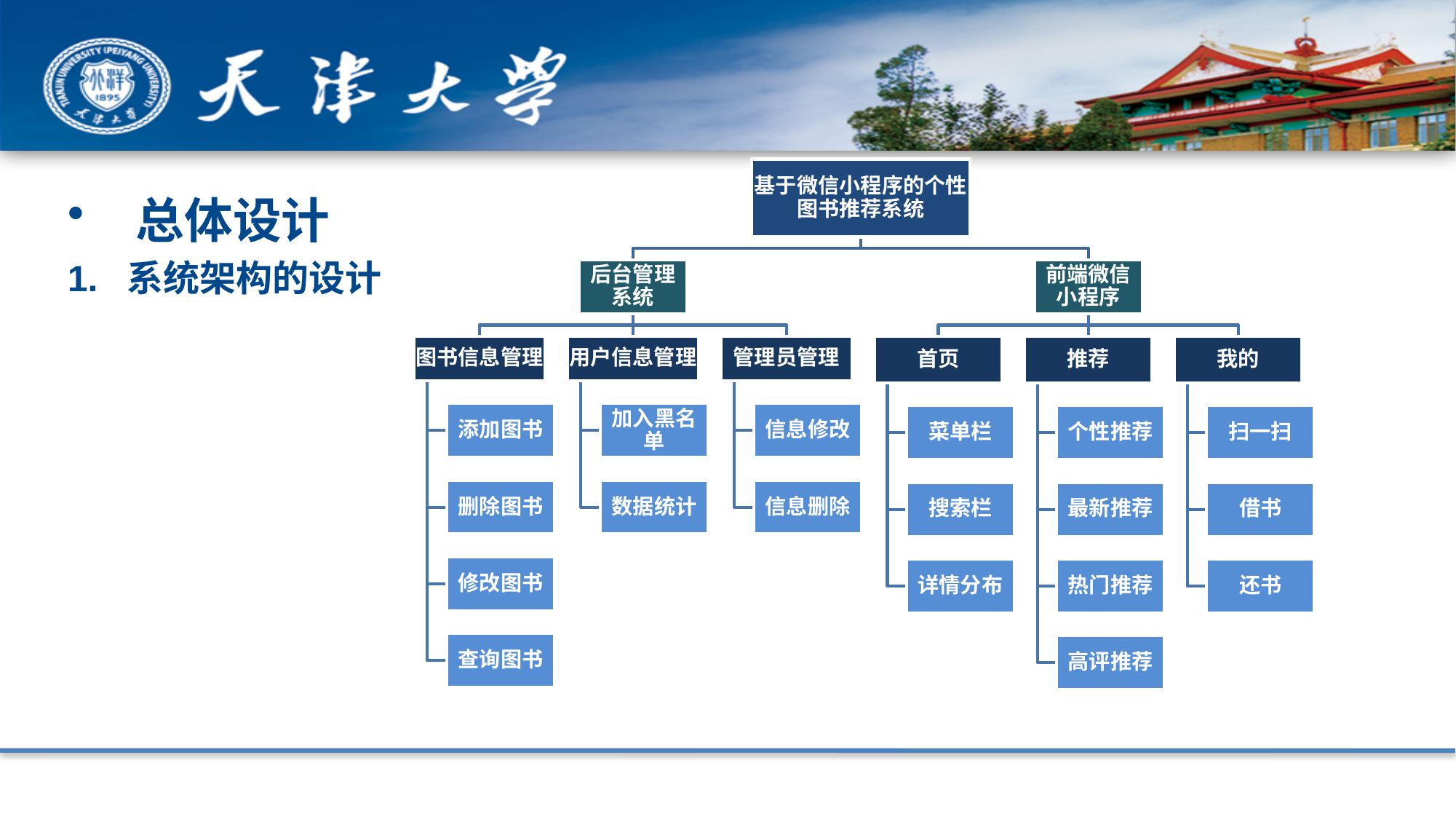

基于微信小程序的个性图书推荐系统
后台管理系统
图书信息管理
添加图书
删除图书
修改图书
查询图书
用户信息管理
加入黑名单
数据统计
管理员管理
信息修改
信息删除
前端微信小程序
首页
菜单栏
搜索栏
详情分布
推荐
个性推荐
最新推荐
热门推荐
高评推荐
我的
扫一扫
借书
还书
总体设计
1.  系统架构的设计